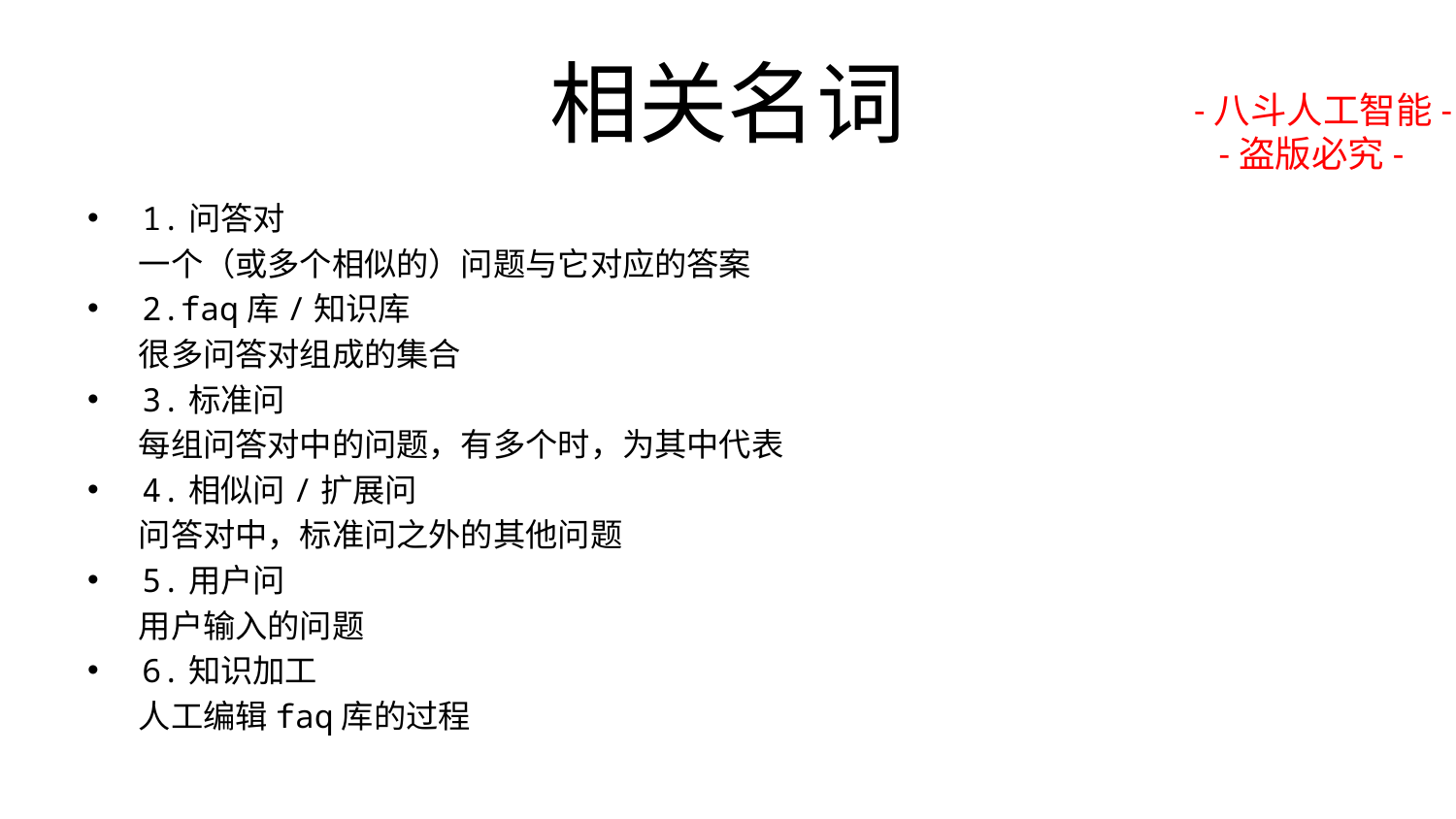

# 相关名词
-八斗人工智能-
   -盗版必究-
1.问答对
      一个（或多个相似的）问题与它对应的答案
2.faq库/知识库
      很多问答对组成的集合
3.标准问
      每组问答对中的问题，有多个时，为其中代表
4.相似问/扩展问
      问答对中，标准问之外的其他问题
5.用户问
      用户输入的问题
6.知识加工
      人工编辑faq库的过程